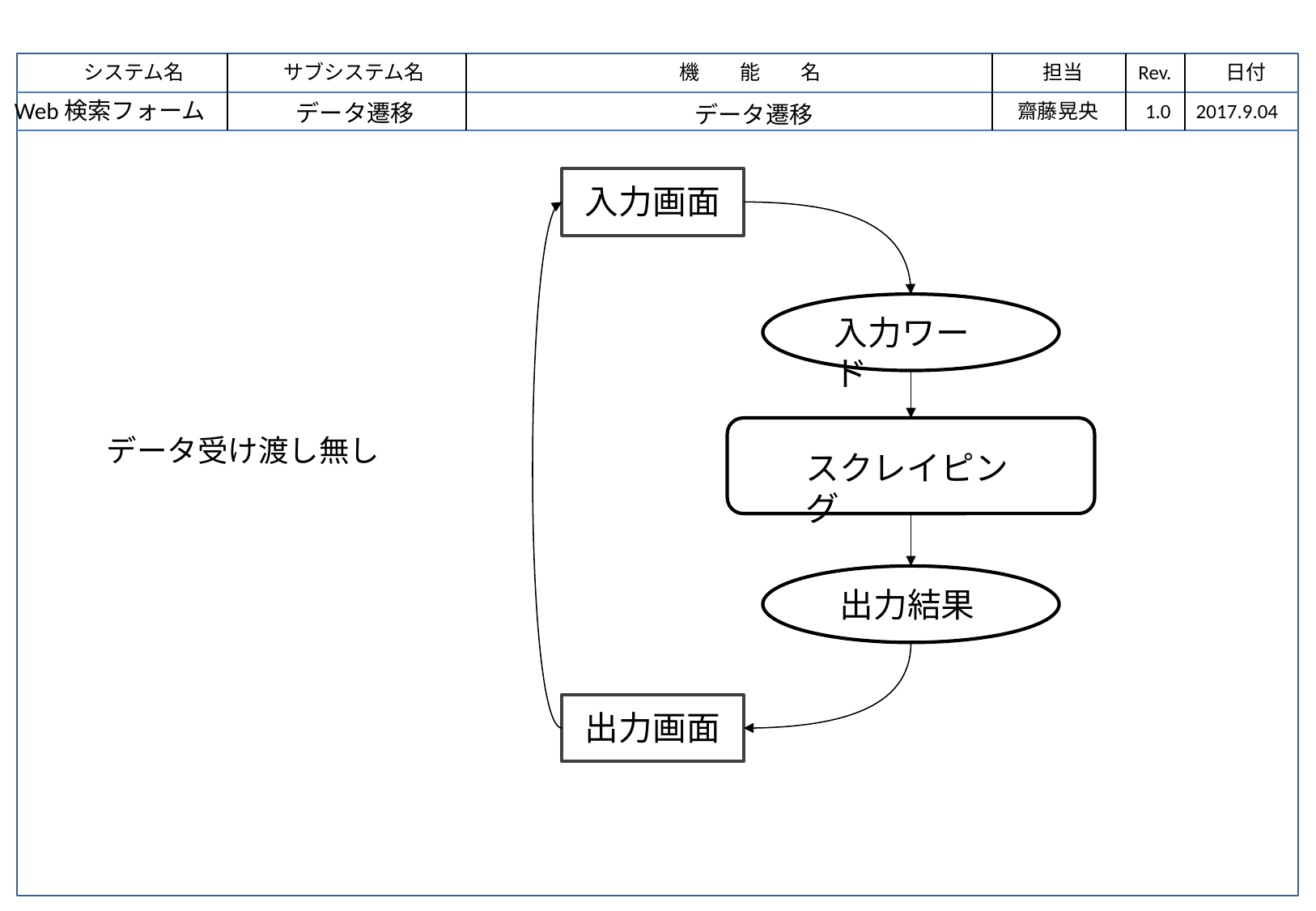

Web検索フォーム
データ遷移
齋藤晃央
1.0
2017.9.04
データ遷移

入力画面

入力ワード

データ受け渡し無し
スクレイピング

出力結果

出力画面